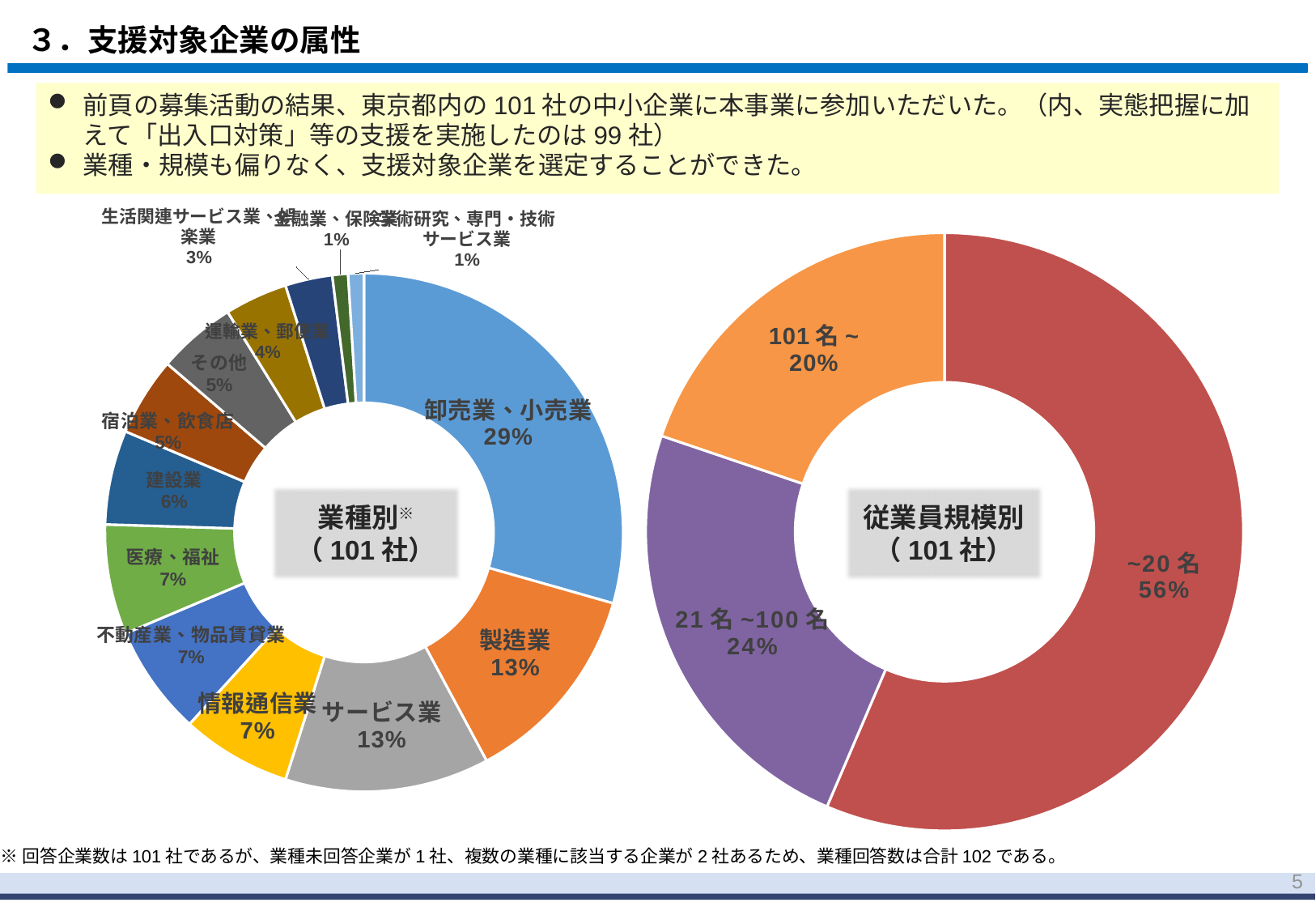

# ３．支援対象企業の属性
前頁の募集活動の結果、東京都内の101社の中小企業に本事業に参加いただいた。（内、実態把握に加えて「出入口対策」等の支援を実施したのは99社）
業種・規模も偏りなく、支援対象企業を選定することができた。

### Chart:

| Category | 企業数 |
|---|---|
| 卸売業、小売業 | 30.0 |
| 製造業 | 13.0 |
| サービス業 | 13.0 |
| 情報通信業 | 7.0 |
| 不動産業、物品賃貸業 | 7.0 |
| 医療、福祉 | 7.0 |
| 建設業 | 6.0 |
| 宿泊業、飲食店 | 5.0 |
| その他 | 5.0 |
| 運輸業、郵便業 | 4.0 |
| 生活関連サービス業、娯楽業 | 3.0 |
| 金融業、保険業 | 1.0 |
| 学術研究、専門・技術サービス業 | 1.0 |

### Chart

| Category | 回答企業数（社） |
|---|---|
| ~20名 | 57.0 |
| 21名~100名 | 24.0 |
| 101名~ | 20.0 |
業種別※
（101社）
従業員規模別
（101社）
※回答企業数は101社であるが、業種未回答企業が1社、複数の業種に該当する企業が2社あるため、業種回答数は合計102である。
5